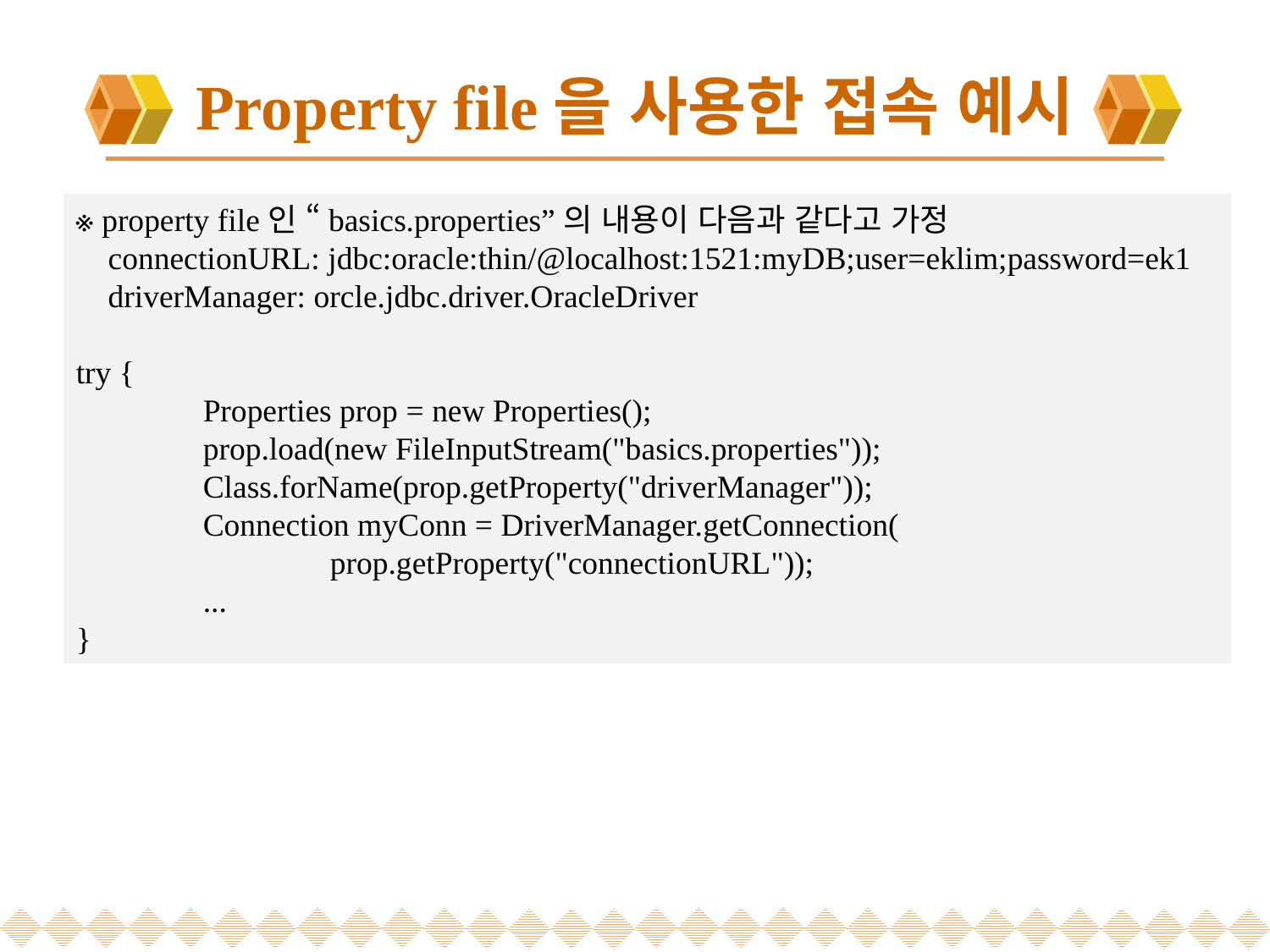

# Property file을 사용한 접속 예시
※ property file인 “basics.properties”의 내용이 다음과 같다고 가정
    connectionURL: jdbc:oracle:thin/@localhost:1521:myDB;user=eklim;password=ek1
    driverManager: orcle.jdbc.driver.OracleDriver

try {
	Properties prop = new Properties();
	prop.load(new FileInputStream("basics.properties"));
	Class.forName(prop.getProperty("driverManager"));
	Connection myConn = DriverManager.getConnection(
		prop.getProperty("connectionURL"));
	...
}